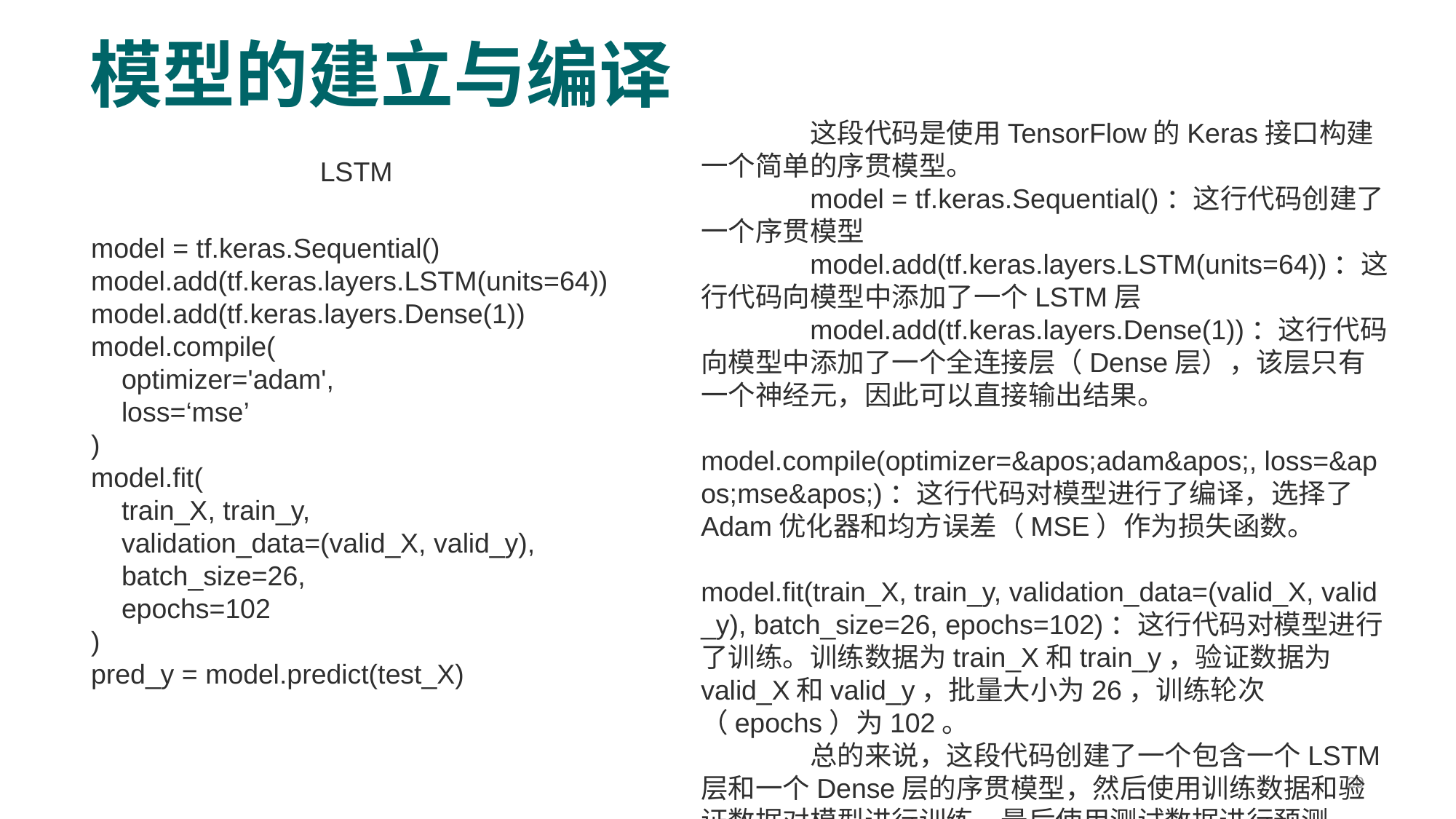

# 模型的建立与编译
	这段代码是使用TensorFlow的Keras接口构建一个简单的序贯模型。
	model = tf.keras.Sequential()：这行代码创建了一个序贯模型
	model.add(tf.keras.layers.LSTM(units=64))：这行代码向模型中添加了一个LSTM层
	model.add(tf.keras.layers.Dense(1))：这行代码向模型中添加了一个全连接层（Dense层），该层只有一个神经元，因此可以直接输出结果。
	model.compile(optimizer=&apos;adam&apos;, loss=&apos;mse&apos;)：这行代码对模型进行了编译，选择了Adam优化器和均方误差（MSE）作为损失函数。
	model.fit(train_X, train_y, validation_data=(valid_X, valid_y), batch_size=26, epochs=102)：这行代码对模型进行了训练。训练数据为train_X和train_y，验证数据为valid_X和valid_y，批量大小为26，训练轮次（epochs）为102。
	总的来说，这段代码创建了一个包含一个LSTM层和一个Dense层的序贯模型，然后使用训练数据和验证数据对模型进行训练，最后使用测试数据进行预测。
LSTM
model = tf.keras.Sequential()
model.add(tf.keras.layers.LSTM(units=64))
model.add(tf.keras.layers.Dense(1))
model.compile(
    optimizer='adam',
    loss=‘mse’
)
model.fit(
    train_X, train_y,
    validation_data=(valid_X, valid_y),
    batch_size=26,
    epochs=102
)
pred_y = model.predict(test_X)

20